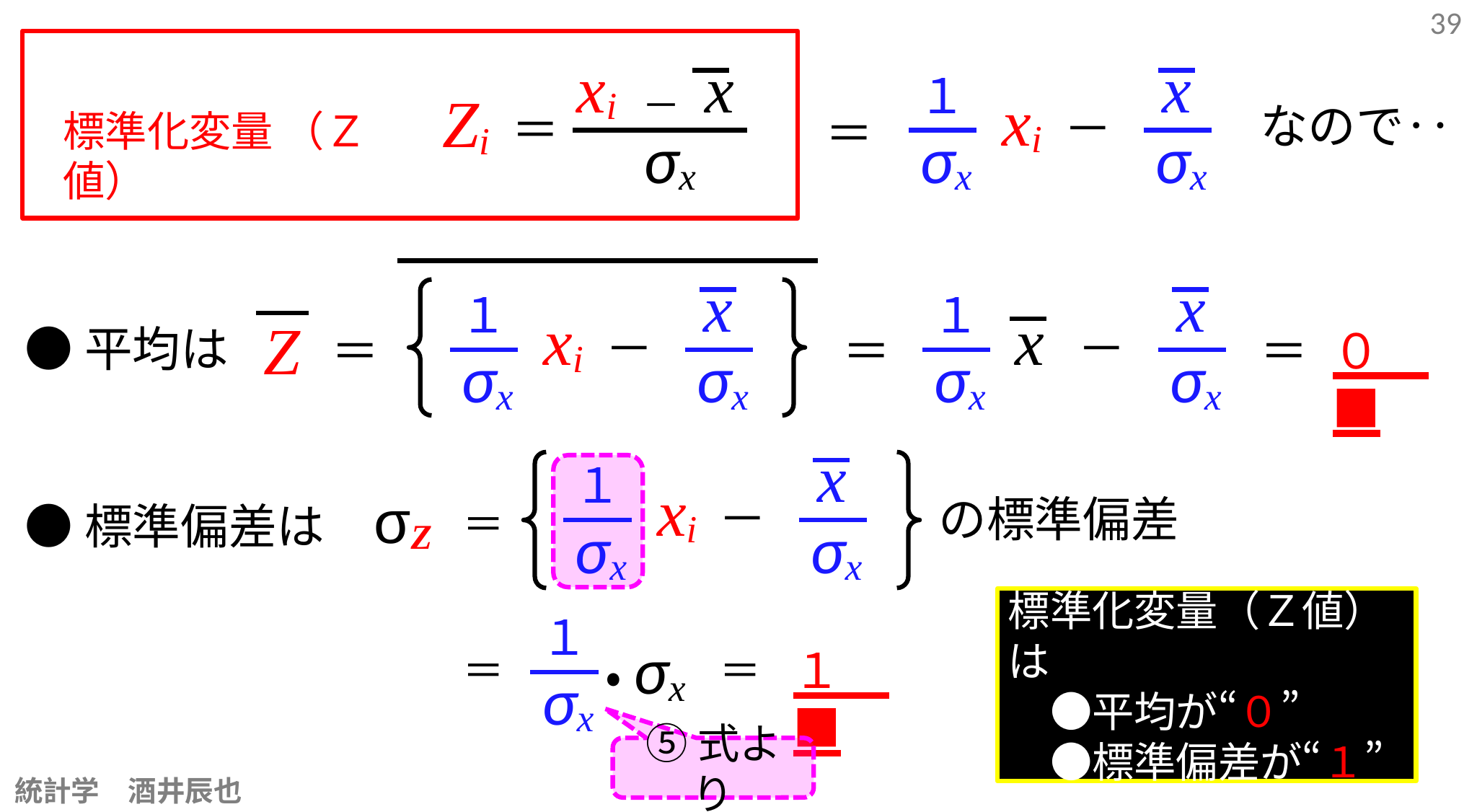

39

xi － x
x
１
xi
Zi ＝
なので‥
－
＝
標準化変量 （Ｚ値）
σx
σx
σx
x
x

１
１
xi
x
Z
－
－
●平均は
＝
＝
＝
０　■
σx
σx
σx
σx
x
１

xi
σZ
－
の標準偏差
●標準偏差は
＝
σx
σx
標準化変量（Ｚ値）は
　●平均が“０”
　●標準偏差が“１”
１
・σx
１　■
＝
＝
σx
⑤式より
統計学　酒井辰也